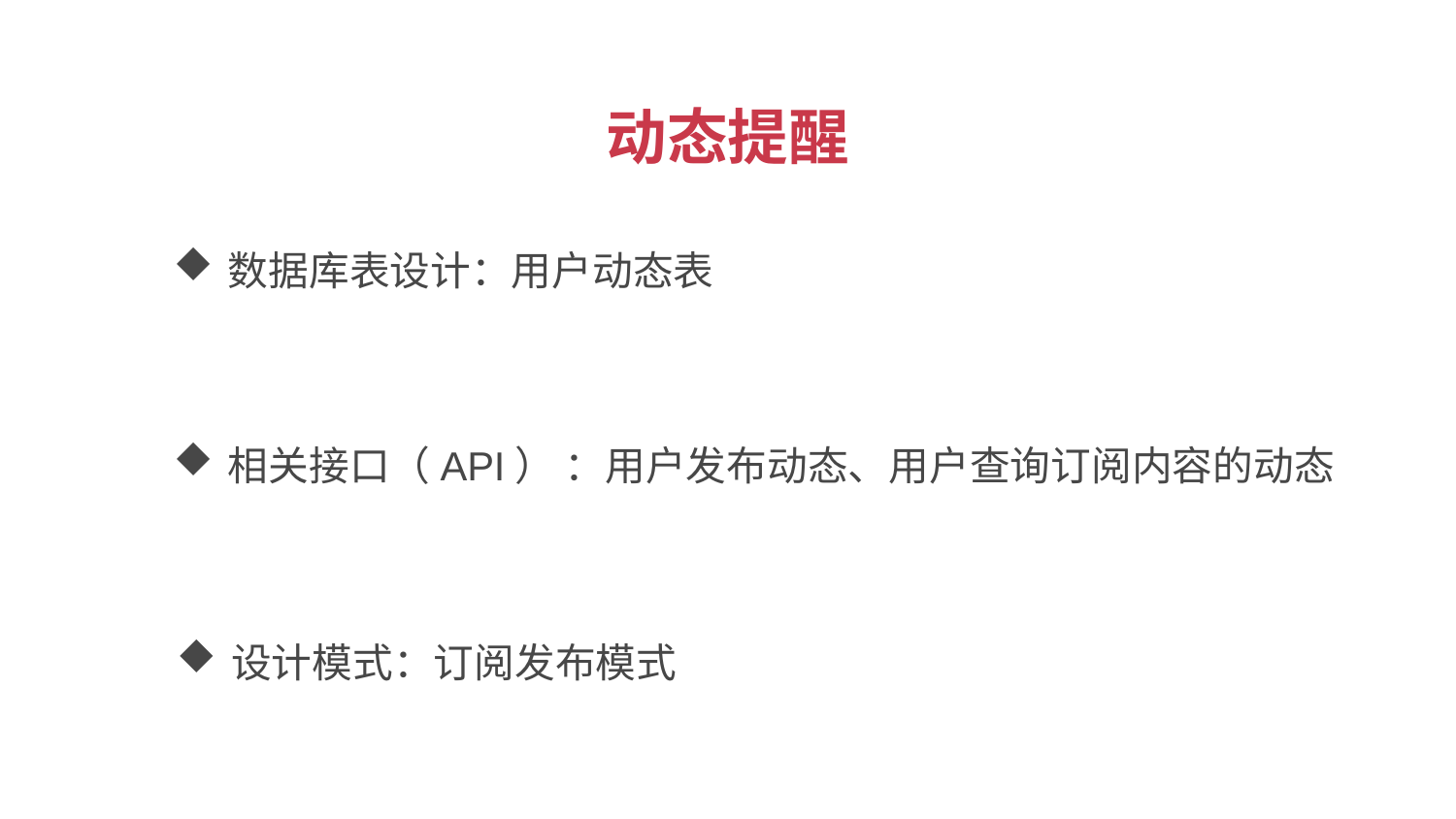

动态提醒
数据库表设计：用户动态表
相关接口（API） ：用户发布动态、用户查询订阅内容的动态
设计模式：订阅发布模式